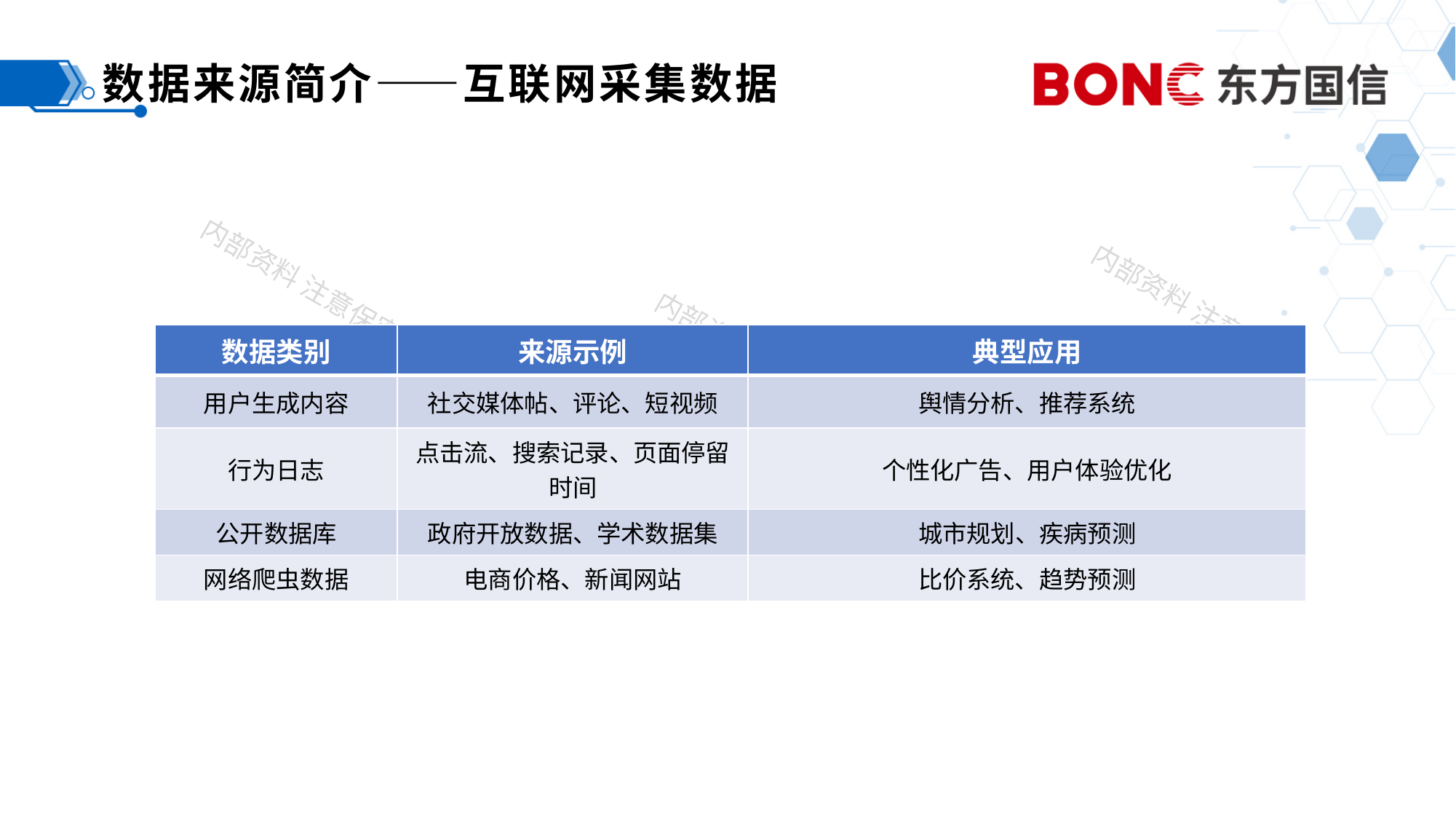

# 数据来源简介——互联网采集数据
| 数据类别 | 来源示例 | 典型应用 |
| --- | --- | --- |
| 用户生成内容 | 社交媒体帖、评论、短视频 | 舆情分析、推荐系统 |
| 行为日志 | 点击流、搜索记录、页面停留时间 | 个性化广告、用户体验优化 |
| 公开数据库 | 政府开放数据、学术数据集 | 城市规划、疾病预测 |
| 网络爬虫数据 | 电商价格、新闻网站 | 比价系统、趋势预测 |